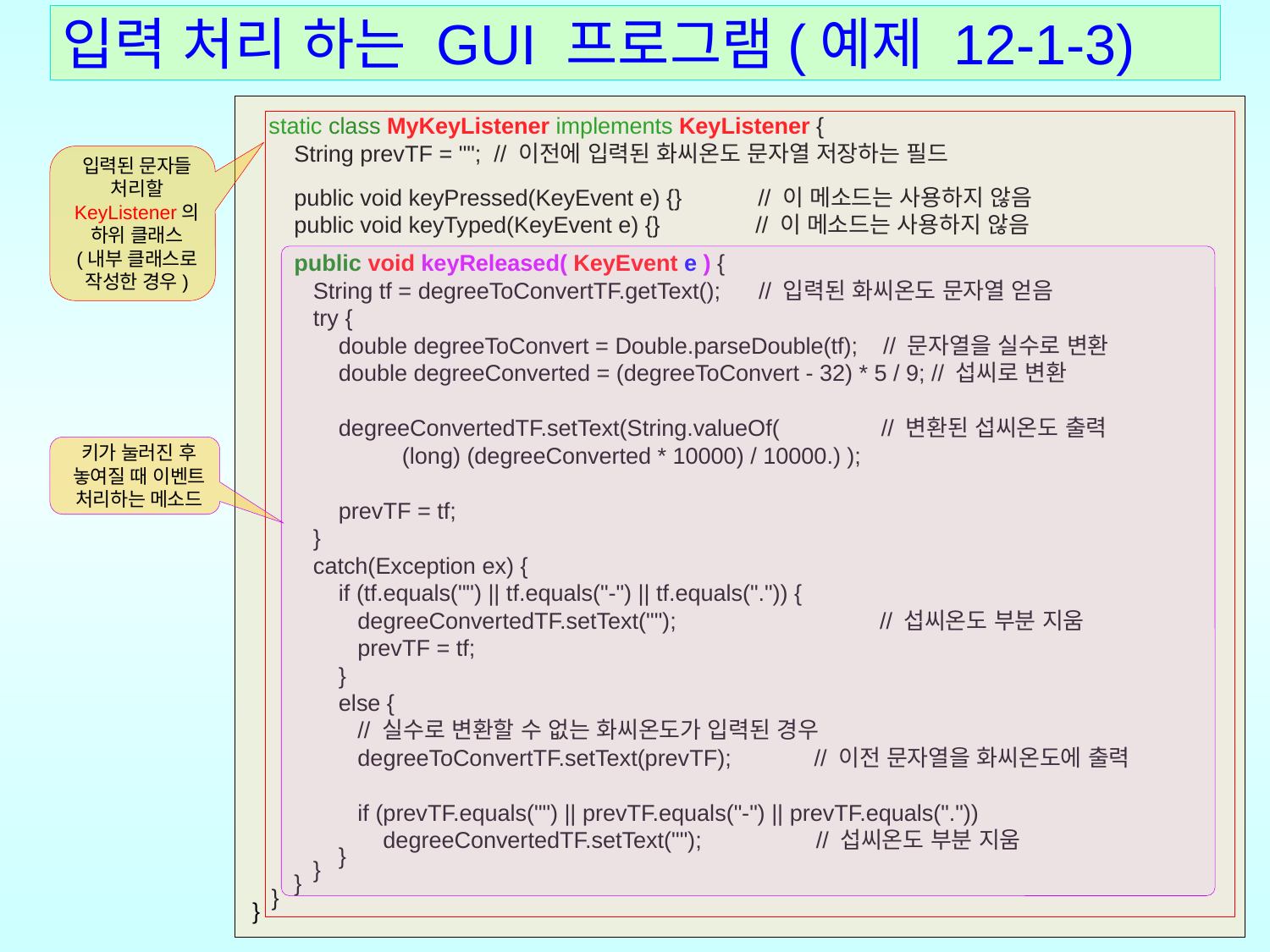

# 입력 처리 하는 GUI 프로그램(예제 12-1-3)
  static class MyKeyListener implements KeyListener {
      String prevTF = "";  // 이전에 입력된 화씨온도 문자열 저장하는 필드

      public void keyPressed(KeyEvent e) {}            // 이 메소드는 사용하지 않음
      public void keyTyped(KeyEvent e) {}               // 이 메소드는 사용하지 않음

      public void keyReleased( KeyEvent e ) {
         String tf = degreeToConvertTF.getText();      // 입력된 화씨온도 문자열 얻음
         try {
             double degreeToConvert = Double.parseDouble(tf);    // 문자열을 실수로 변환
             double degreeConverted = (degreeToConvert - 32) * 5 / 9; // 섭씨로 변환

             degreeConvertedTF.setText(String.valueOf(                // 변환된 섭씨온도 출력
                       (long) (degreeConverted * 10000) / 10000.) );

             prevTF = tf;
         }
         catch(Exception ex) {
             if (tf.equals("") || tf.equals("-") || tf.equals(".")) {
                degreeConvertedTF.setText("");                                // 섭씨온도 부분 지움
                prevTF = tf;
             }
             else {
                // 실수로 변환할 수 없는 화씨온도가 입력된 경우
                degreeToConvertTF.setText(prevTF);             // 이전 문자열을 화씨온도에 출력

                if (prevTF.equals("") || prevTF.equals("-") || prevTF.equals("."))
                    degreeConvertedTF.setText("");                  // 섭씨온도 부분 지움
             }
         }
      }
   }
}

입력된 문자들 처리할 KeyListener의
하위 클래스
(내부 클래스로 작성한 경우)

키가 눌러진 후
놓여질 때 이벤트 처리하는 메소드